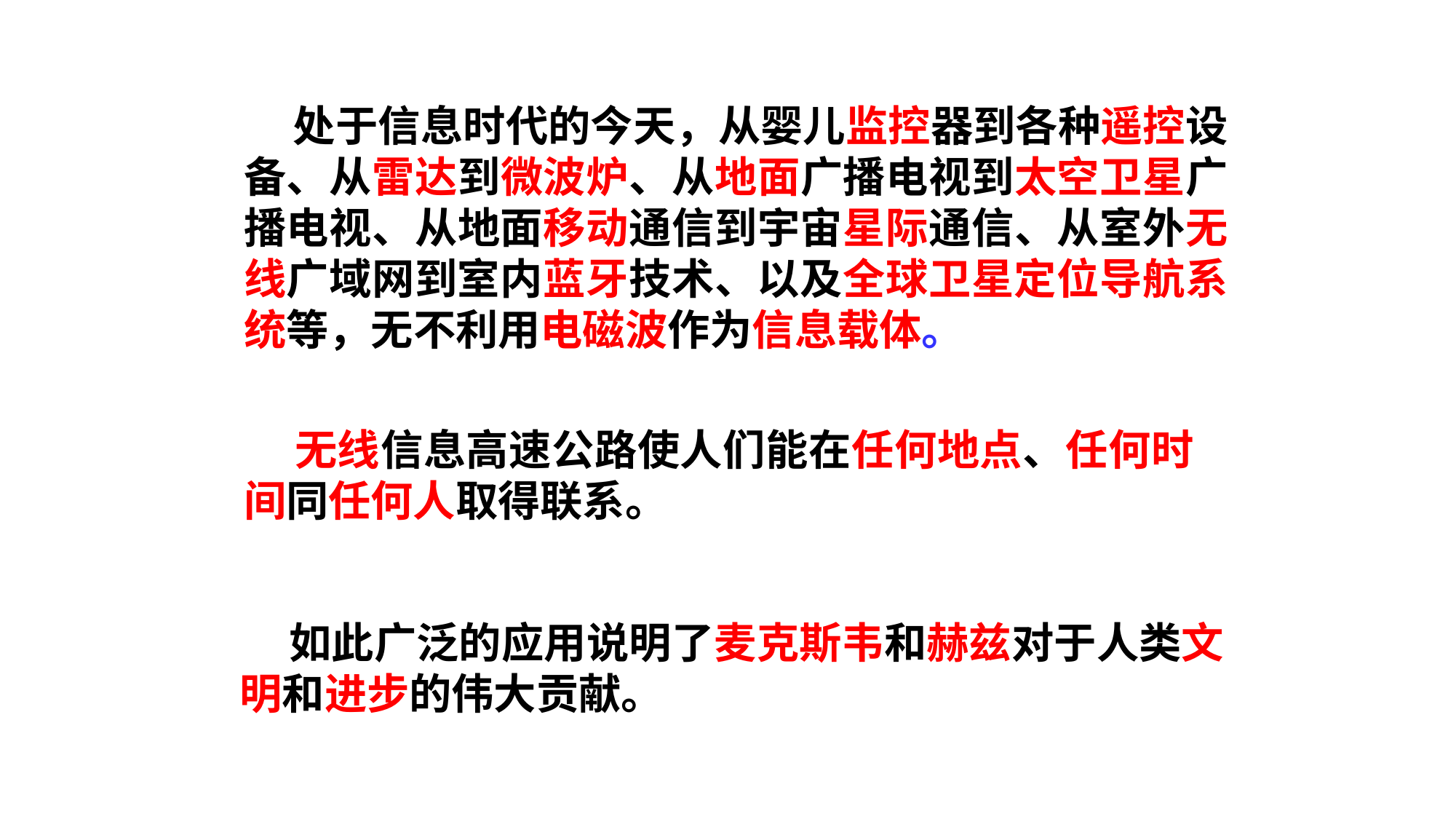

处于信息时代的今天，从婴儿监控器到各种遥控设备、从雷达到微波炉、从地面广播电视到太空卫星广播电视、从地面移动通信到宇宙星际通信、从室外无线广域网到室内蓝牙技术、以及全球卫星定位导航系统等，无不利用电磁波作为信息载体。
    无线信息高速公路使人们能在任何地点、任何时间同任何人取得联系。
    如此广泛的应用说明了麦克斯韦和赫兹对于人类文明和进步的伟大贡献。